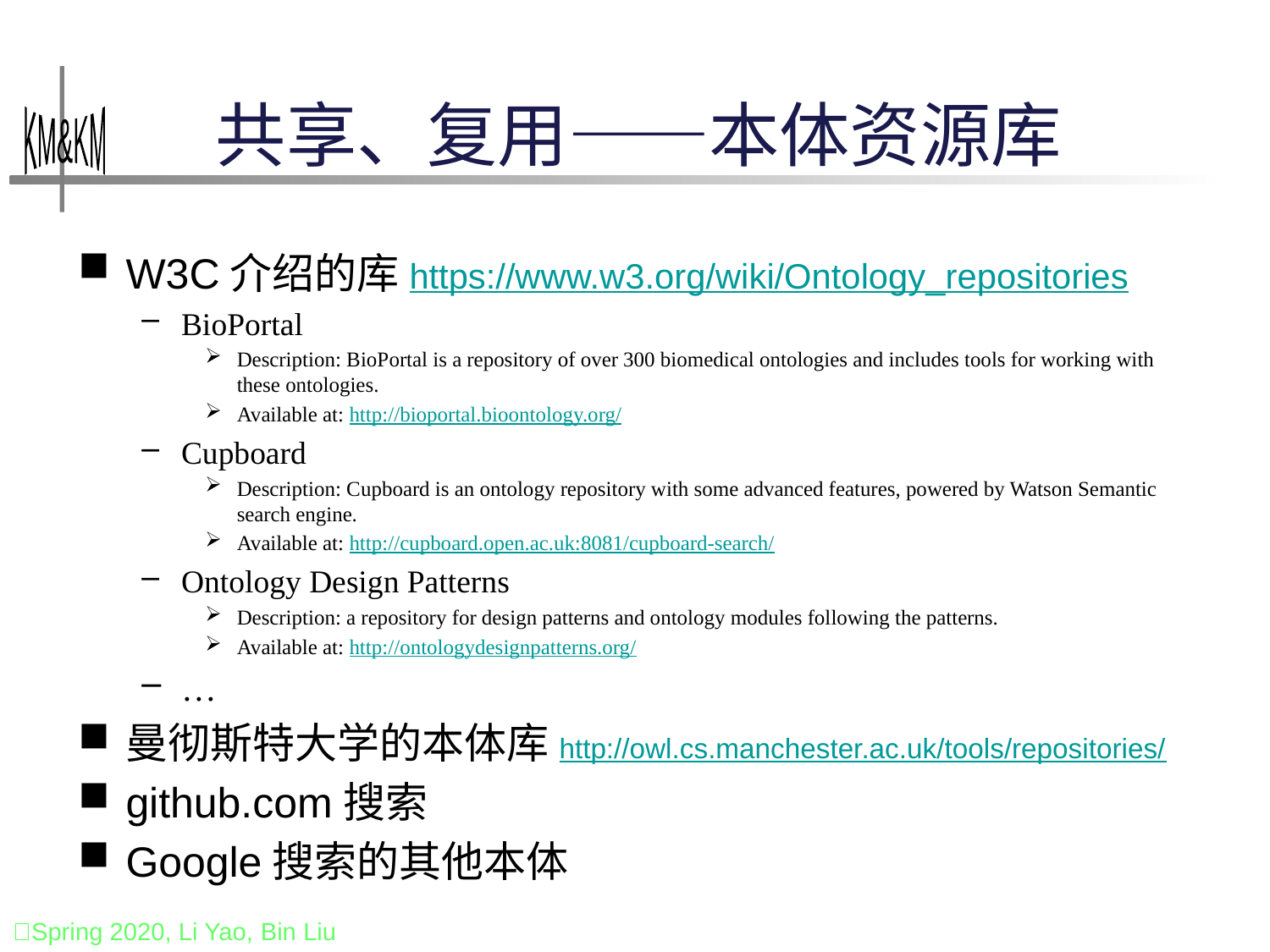

# 共享、复用——本体资源库
W3C介绍的库https://www.w3.org/wiki/Ontology_repositories
BioPortal
Description: BioPortal is a repository of over 300 biomedical ontologies and includes tools for working with these ontologies.
Available at: http://bioportal.bioontology.org/
Cupboard
Description: Cupboard is an ontology repository with some advanced features, powered by Watson Semantic search engine.
Available at: http://cupboard.open.ac.uk:8081/cupboard-search/
Ontology Design Patterns
Description: a repository for design patterns and ontology modules following the patterns.
Available at: http://ontologydesignpatterns.org/
…
曼彻斯特大学的本体库http://owl.cs.manchester.ac.uk/tools/repositories/
github.com搜索
Google搜索的其他本体